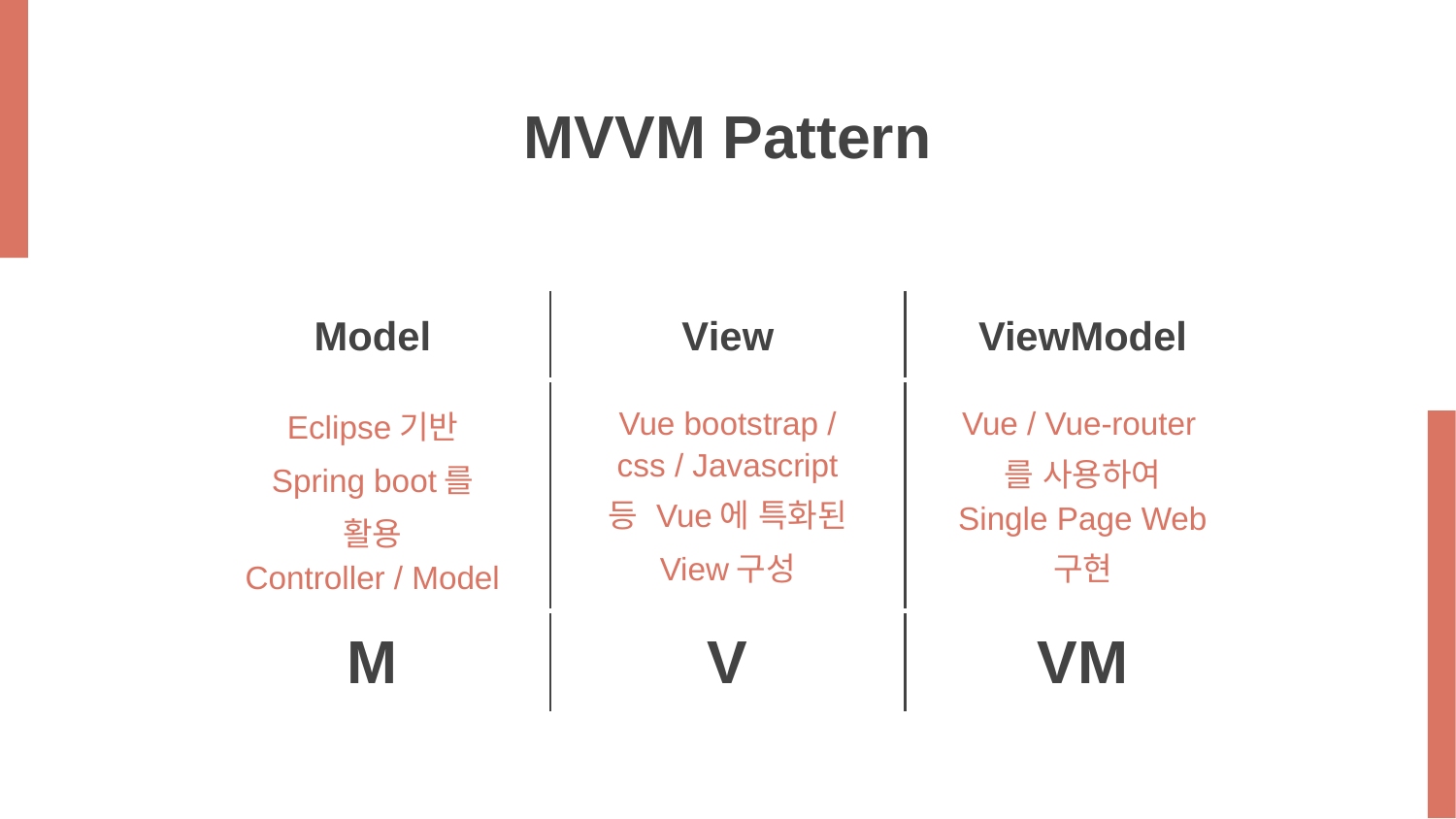

# MVVM Pattern
| Model | View | ViewModel |
| --- | --- | --- |
| Eclipse기반 Spring boot를 활용 Controller / Model | Vue bootstrap / css / Javascript 등 Vue에 특화된 View구성 | Vue / Vue-router를 사용하여 Single Page Web 구현 |
| M | V | VM |